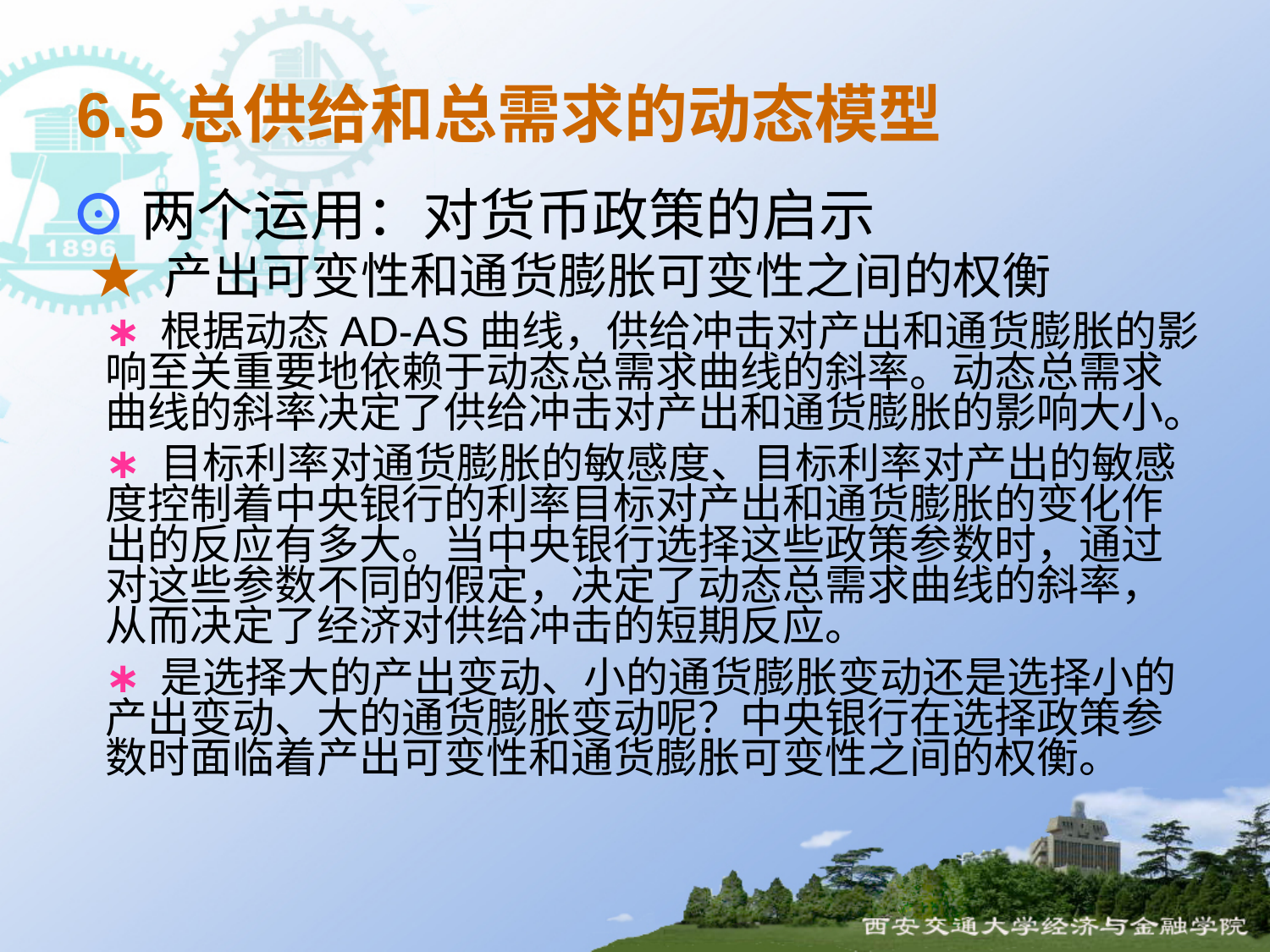

6.5总供给和总需求的动态模型
 ⊙两个运用：对货币政策的启示
   ★ 产出可变性和通货膨胀可变性之间的权衡
     ∗ 根据动态AD-AS曲线，供给冲击对产出和通货膨胀的影响至关重要地依赖于动态总需求曲线的斜率。动态总需求曲线的斜率决定了供给冲击对产出和通货膨胀的影响大小。
     ∗ 目标利率对通货膨胀的敏感度、目标利率对产出的敏感度控制着中央银行的利率目标对产出和通货膨胀的变化作出的反应有多大。当中央银行选择这些政策参数时，通过对这些参数不同的假定，决定了动态总需求曲线的斜率，从而决定了经济对供给冲击的短期反应。
     ∗ 是选择大的产出变动、小的通货膨胀变动还是选择小的产出变动、大的通货膨胀变动呢？中央银行在选择政策参数时面临着产出可变性和通货膨胀可变性之间的权衡。